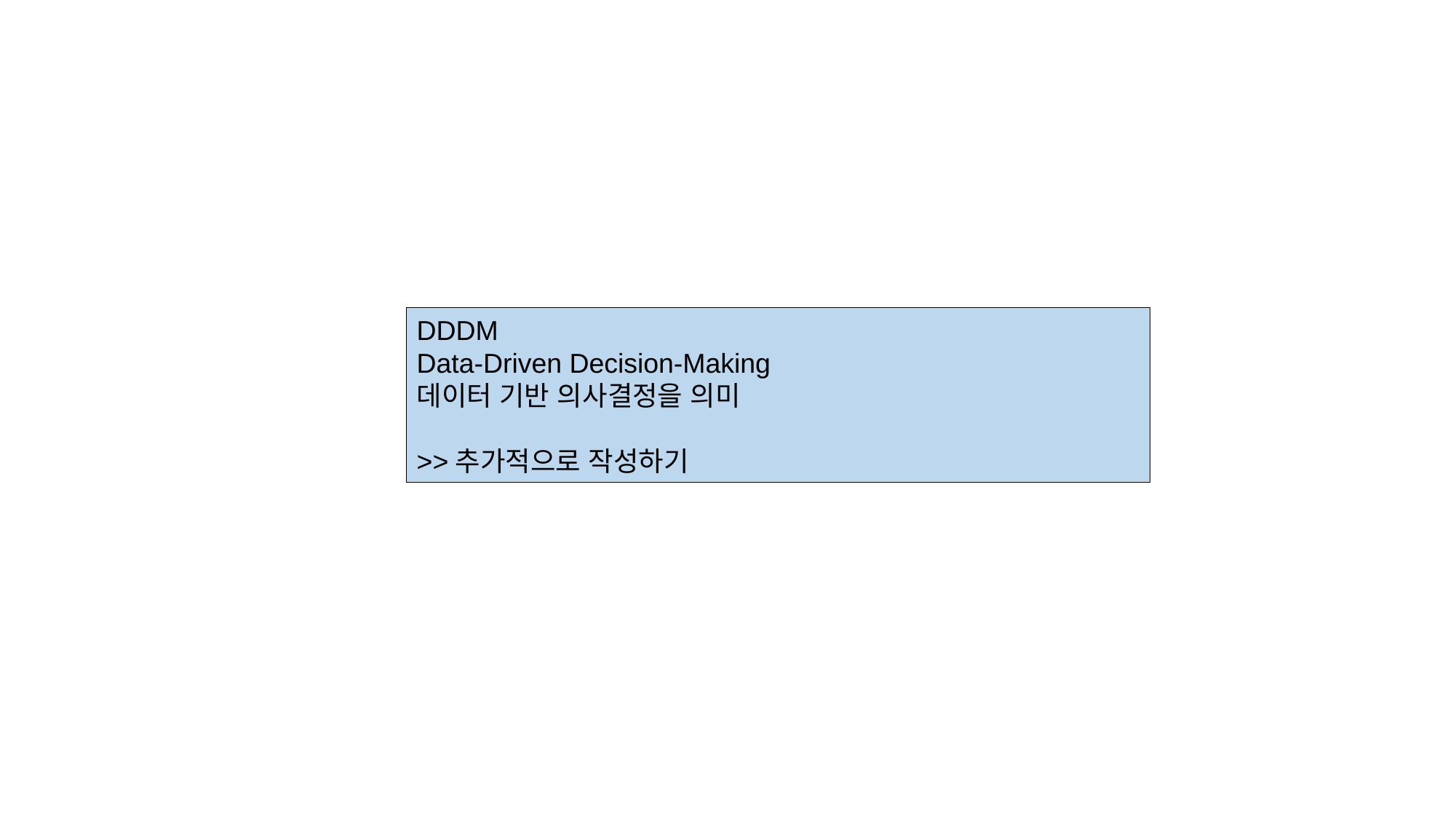

DDDM
Data-Driven Decision-Making
데이터 기반 의사결정을 의미

>>추가적으로 작성하기